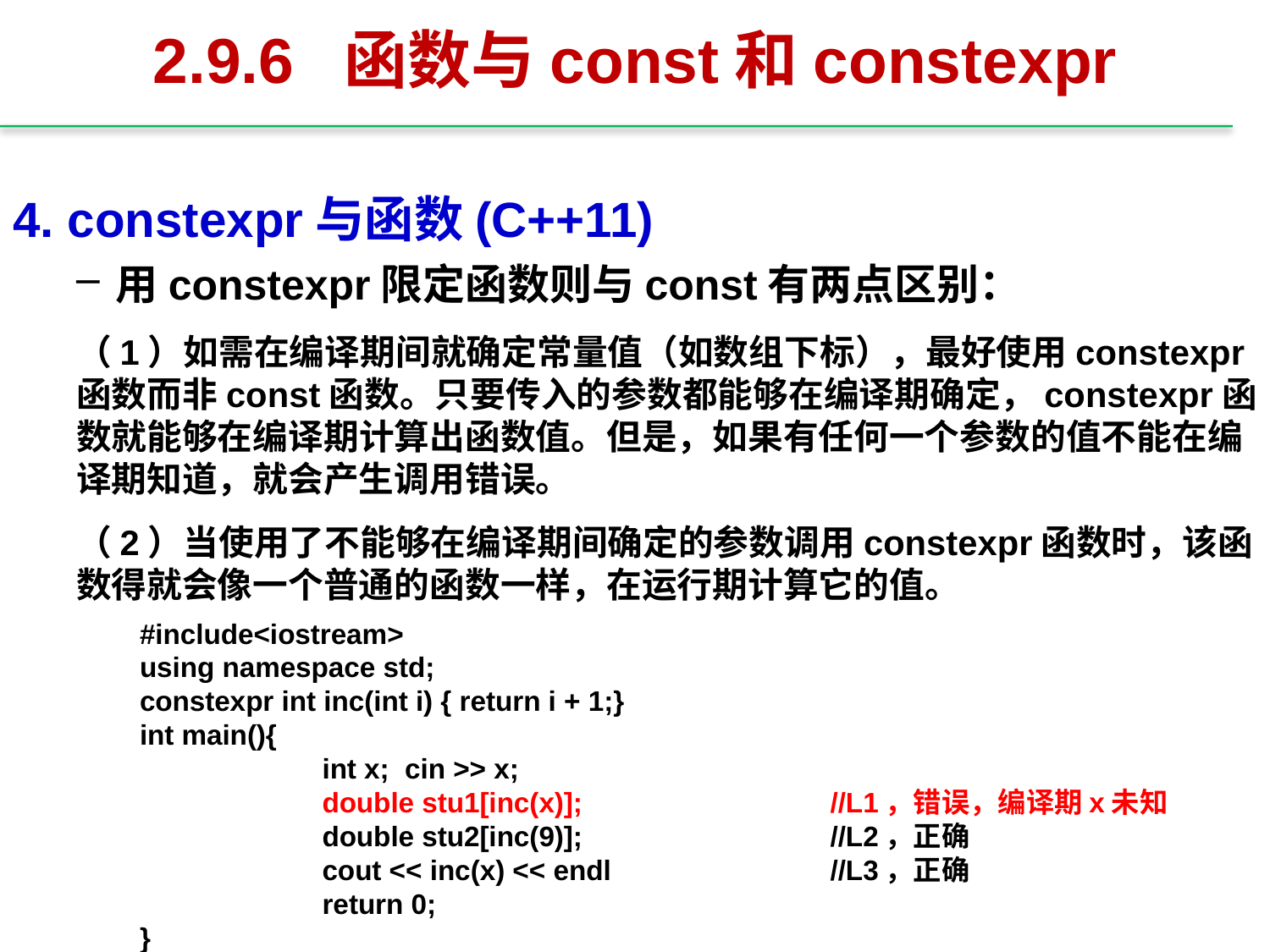

# 2.9.6  函数与const和constexpr
4. constexpr与函数(C++11)
用constexpr限定函数则与const有两点区别：
（1）如需在编译期间就确定常量值（如数组下标），最好使用constexpr函数而非const函数。只要传入的参数都能够在编译期确定，constexpr函数就能够在编译期计算出函数值。但是，如果有任何一个参数的值不能在编译期知道，就会产生调用错误。
（2）当使用了不能够在编译期间确定的参数调用constexpr函数时，该函数得就会像一个普通的函数一样，在运行期计算它的值。
	#include<iostream>
	using namespace std;
	constexpr int inc(int i) { return i + 1;}
	int main(){
		int x;  cin >> x;
		double stu1[inc(x)];                    	//L1，错误，编译期x未知
		double stu2[inc(9)];                      	//L2，正确
		cout << inc(x) << endl                 	//L3，正确
		return 0;
	}